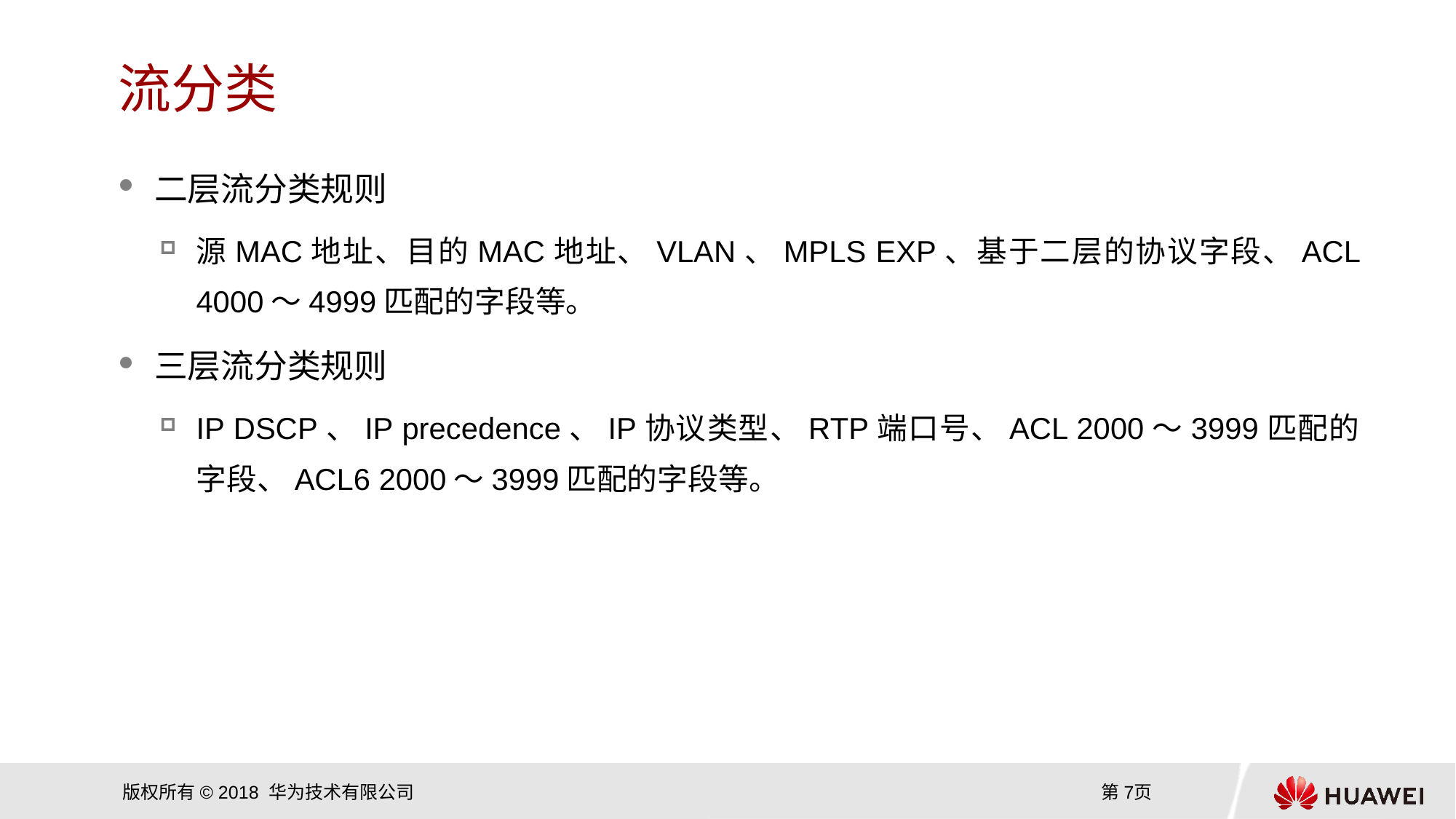

# 流分类
二层流分类规则
源MAC地址、目的MAC地址、VLAN、MPLS EXP、基于二层的协议字段、ACL 4000～4999匹配的字段等。
三层流分类规则
IP DSCP、IP precedence、IP协议类型、RTP端口号、ACL 2000～3999匹配的字段、ACL6 2000～3999匹配的字段等。